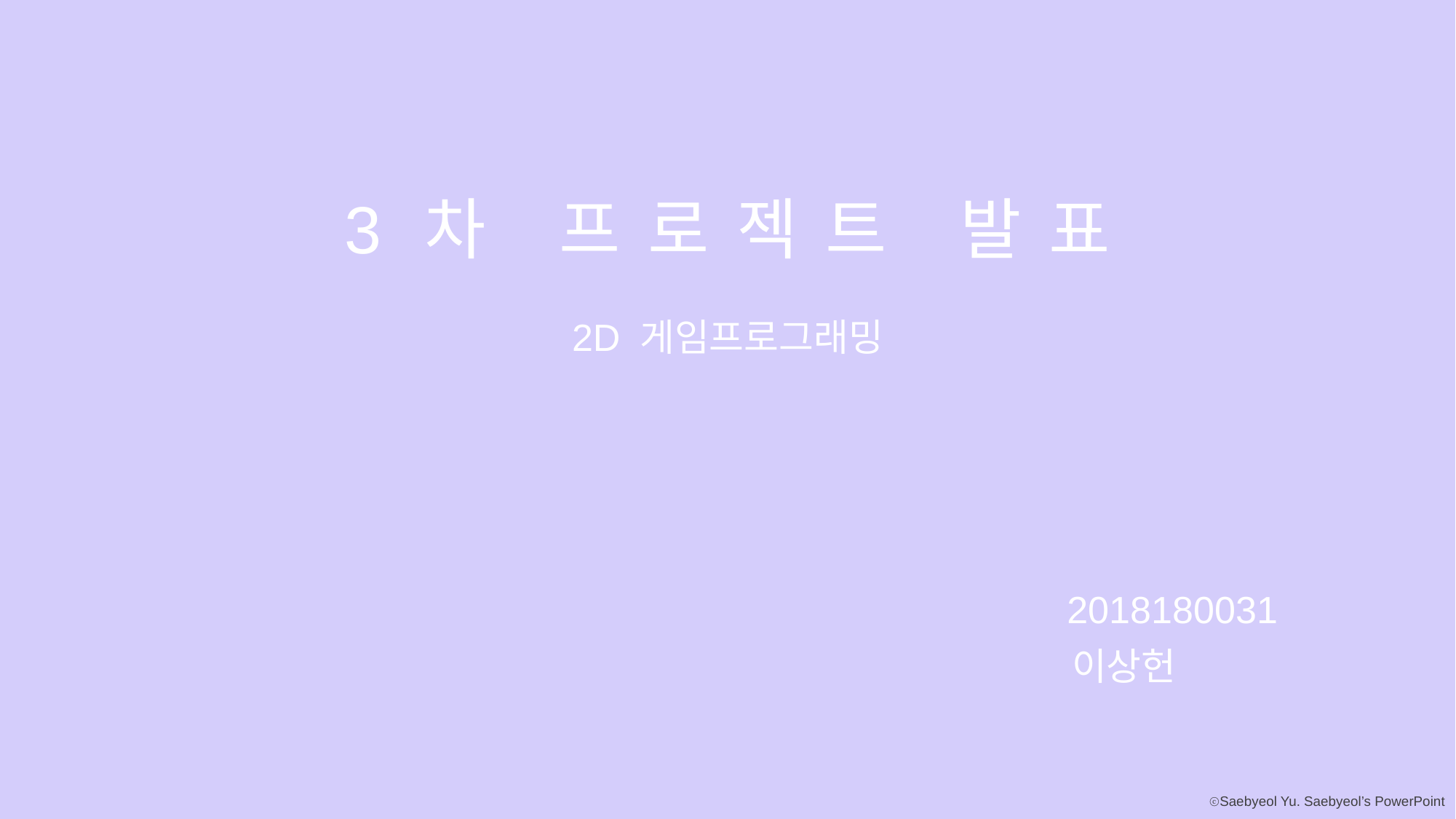

3차 프로젝트 발표
2D 게임프로그래밍
2018180031
이상헌